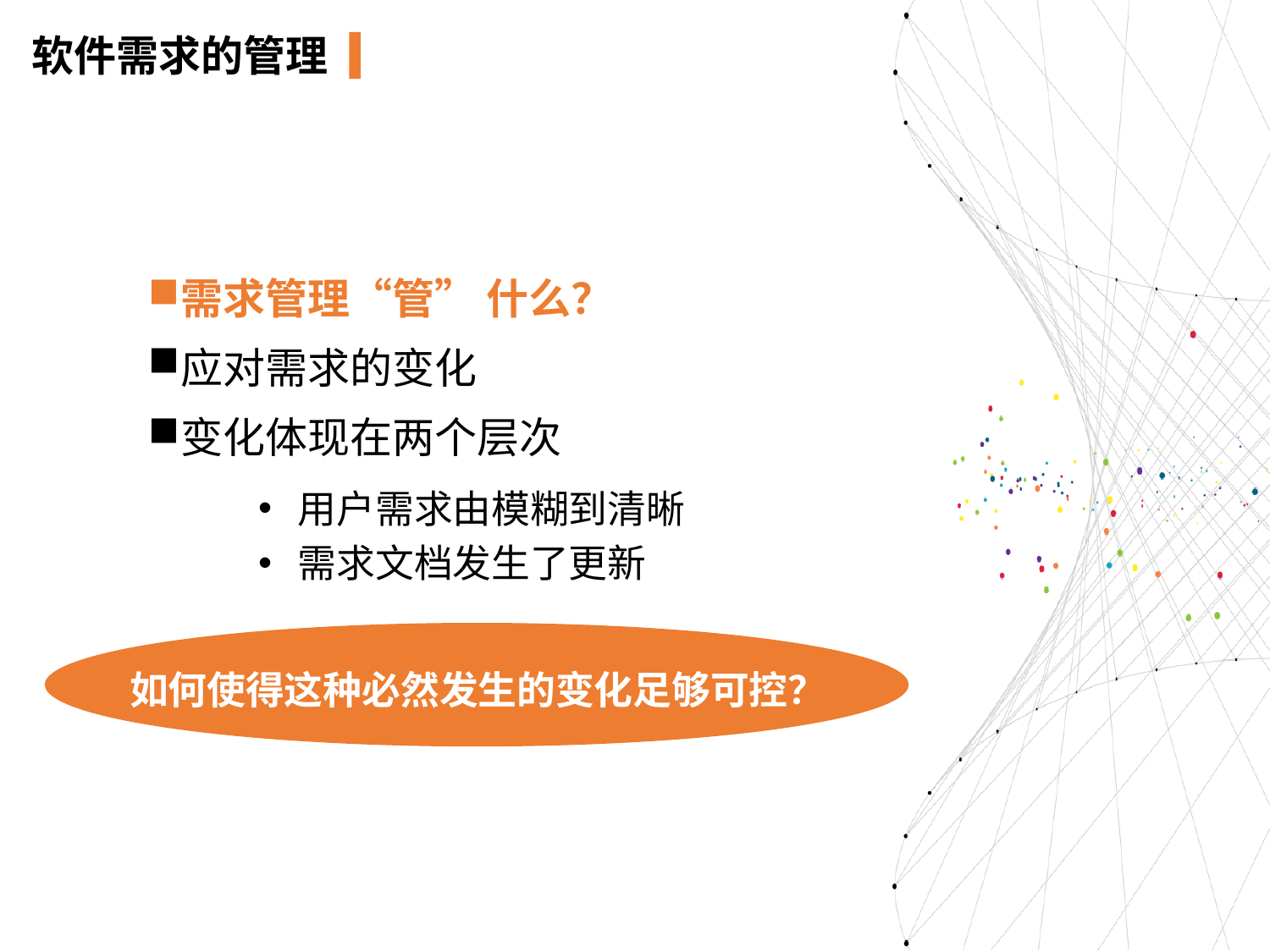

软件需求的管理

需求管理“管” 什么？
应对需求的变化
变化体现在两个层次
用户需求由模糊到清晰
需求文档发生了更新

如何使得这种必然发生的变化足够可控？